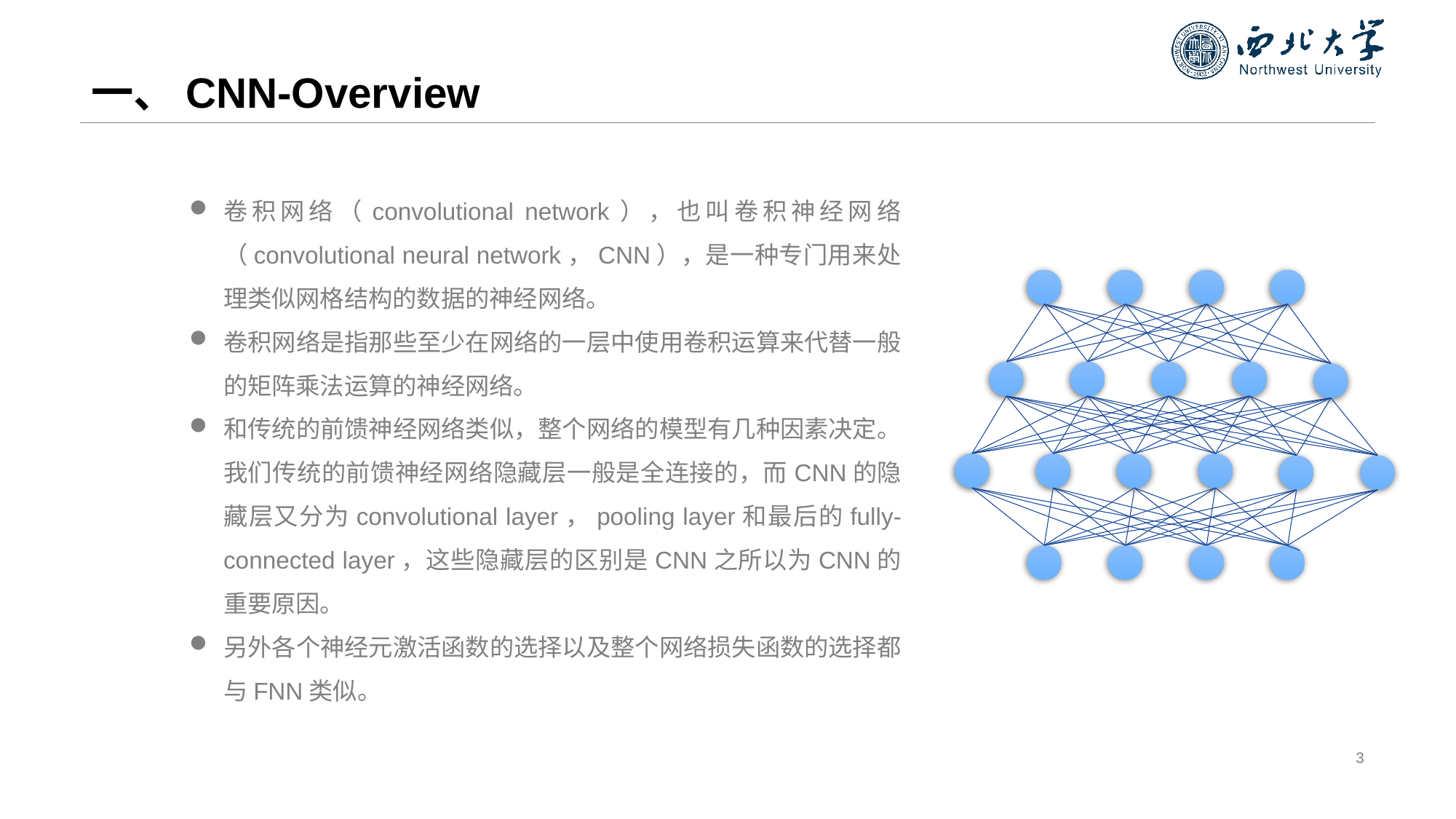

# 一、CNN-Overview
卷积网络（convolutional network），也叫卷积神经网络（convolutional neural network，CNN），是一种专门用来处理类似网格结构的数据的神经网络。
卷积网络是指那些至少在网络的一层中使用卷积运算来代替一般的矩阵乘法运算的神经网络。
和传统的前馈神经网络类似，整个网络的模型有几种因素决定。我们传统的前馈神经网络隐藏层一般是全连接的，而CNN的隐藏层又分为convolutional layer，pooling layer和最后的fully-connected layer，这些隐藏层的区别是CNN之所以为CNN的重要原因。
另外各个神经元激活函数的选择以及整个网络损失函数的选择都与FNN类似。

3